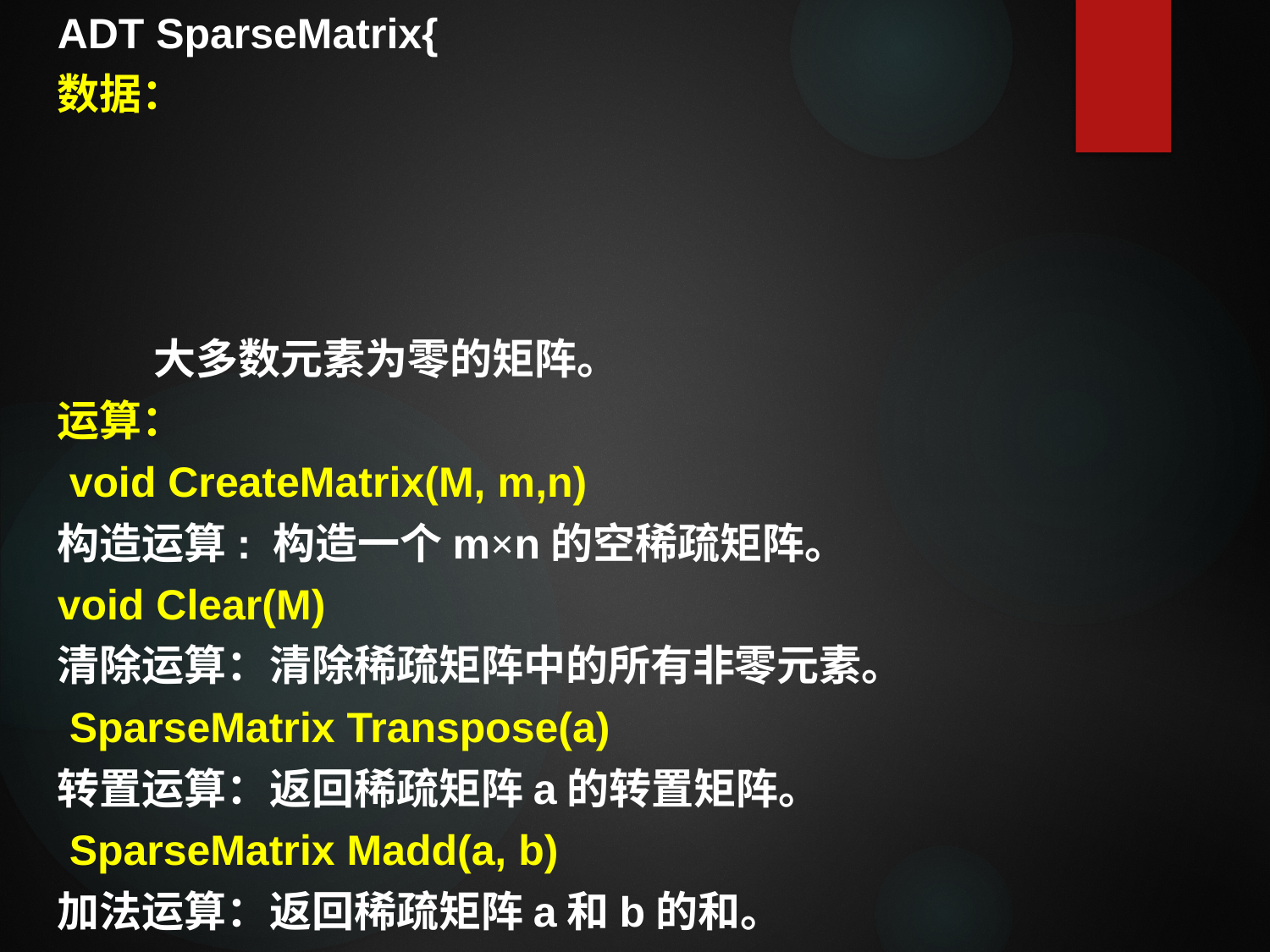

ADT SparseMatrix{
数据：
         大多数元素为零的矩阵。
运算：
 void CreateMatrix(M, m,n)
构造运算: 构造一个m×n的空稀疏矩阵。
void Clear(M)
清除运算：清除稀疏矩阵中的所有非零元素。
 SparseMatrix Transpose(a)
转置运算：返回稀疏矩阵a的转置矩阵。
 SparseMatrix Madd(a, b)
加法运算：返回稀疏矩阵a和b的和。
 SparseMatrix MMulti(a, b)
乘法运算：返回稀疏矩阵a和b的积。